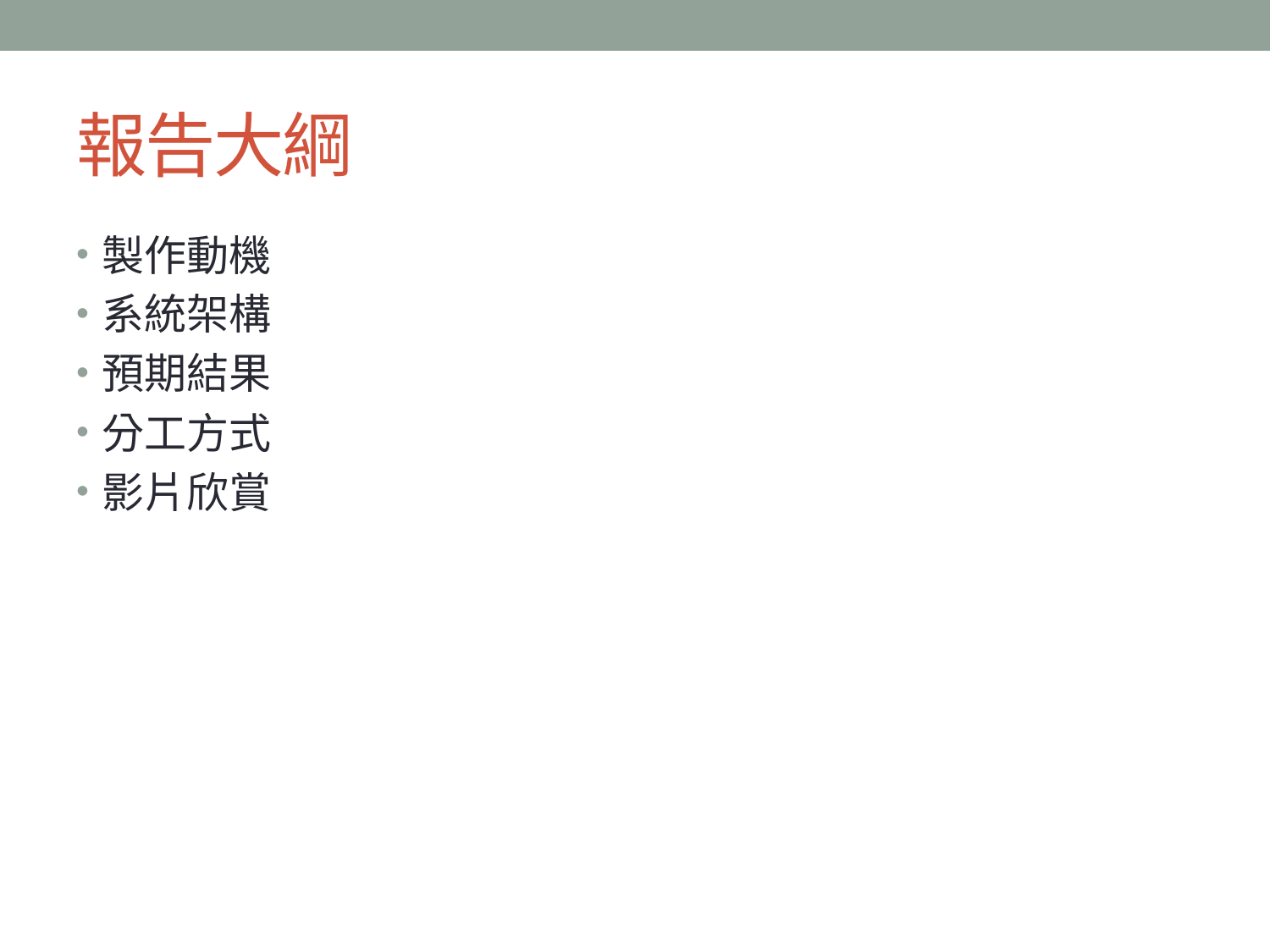

# 報告大綱
製作動機
系統架構
預期結果
分工方式
影片欣賞